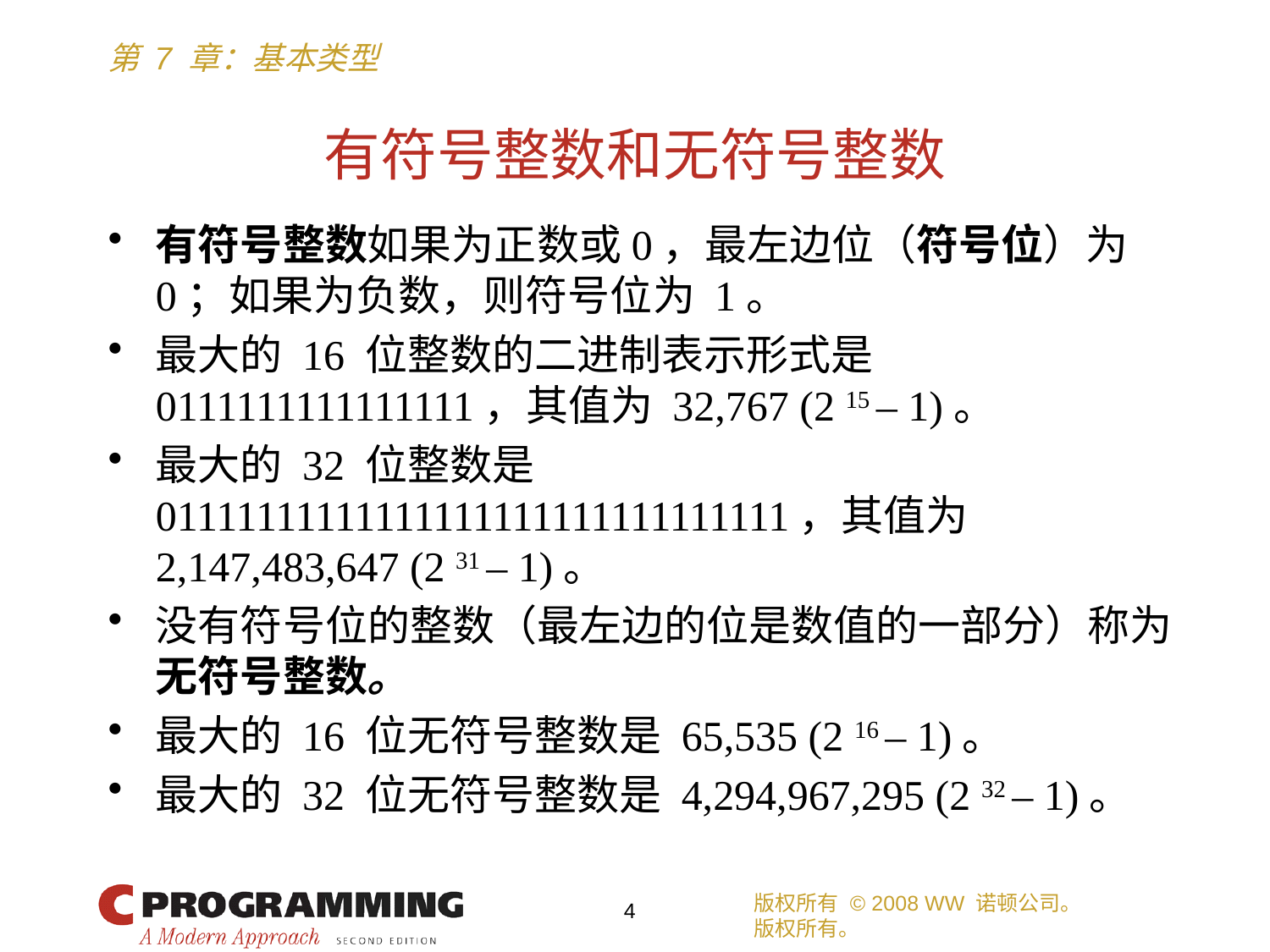

# 有符号整数和无符号整数
有符号整数如果为正数或0，最左边位（符号位）为 0；如果为负数，则符号位为 1。
最大的 16 位整数的二进制表示形式是 0111111111111111，其值为 32,767 (2 15 – 1)。
最大的 32 位整数是01111111111111111111111111111111，其值为 2,147,483,647 (2 31 – 1)。
没有符号位的整数（最左边的位是数值的一部分）称为无符号整数。
最大的 16 位无符号整数是 65,535 (2 16 – 1)。
最大的 32 位无符号整数是 4,294,967,295 (2 32 – 1)。

版权所有 © 2008 WW 诺顿公司。
版权所有。
4